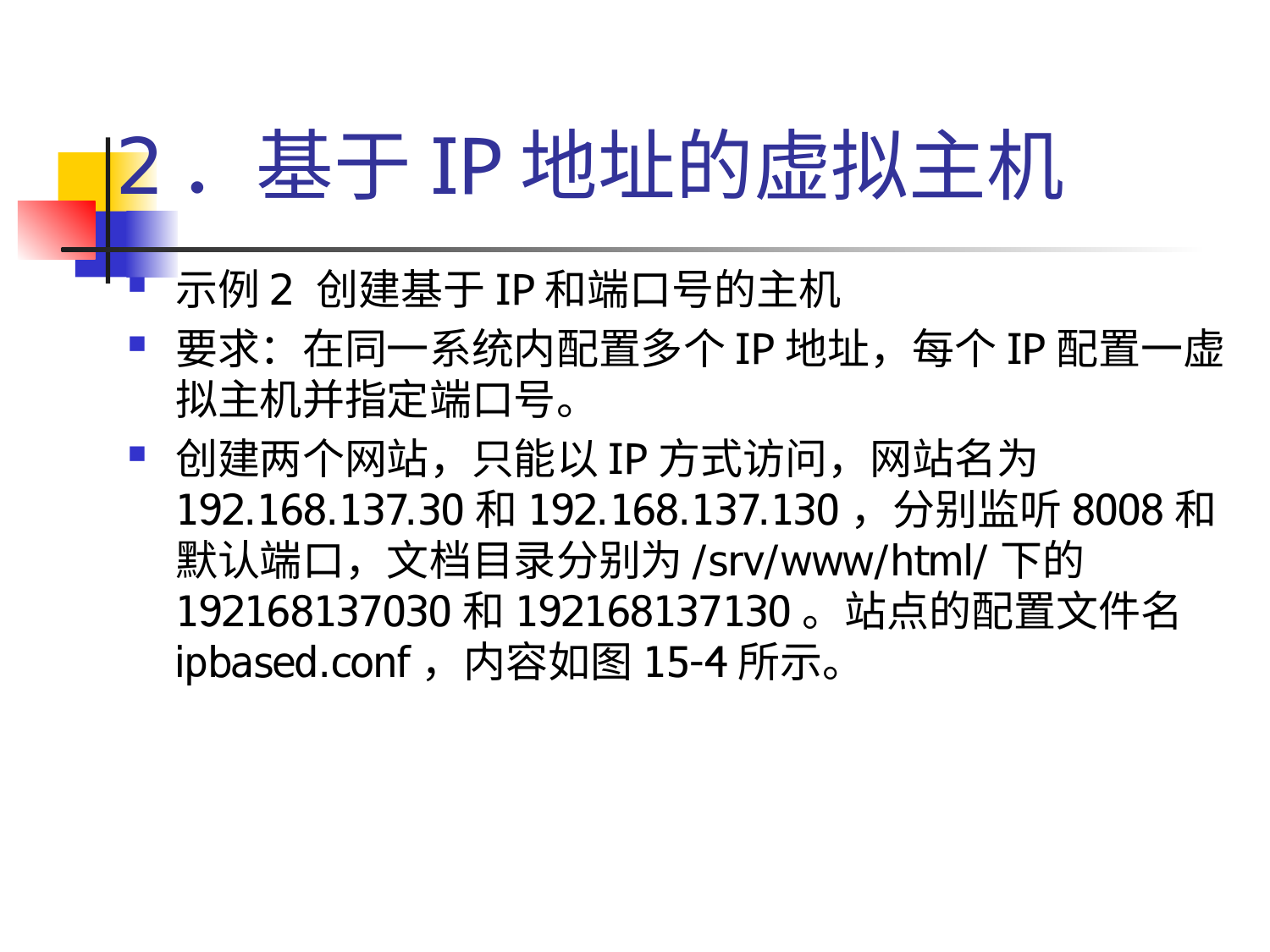

# 2．基于IP地址的虚拟主机
示例2 创建基于IP和端口号的主机
要求：在同一系统内配置多个IP地址，每个IP配置一虚拟主机并指定端口号。
创建两个网站，只能以IP方式访问，网站名为192.168.137.30和192.168.137.130，分别监听8008和默认端口，文档目录分别为/srv/www/html/下的192168137030和192168137130。站点的配置文件名ipbased.conf，内容如图15-4所示。